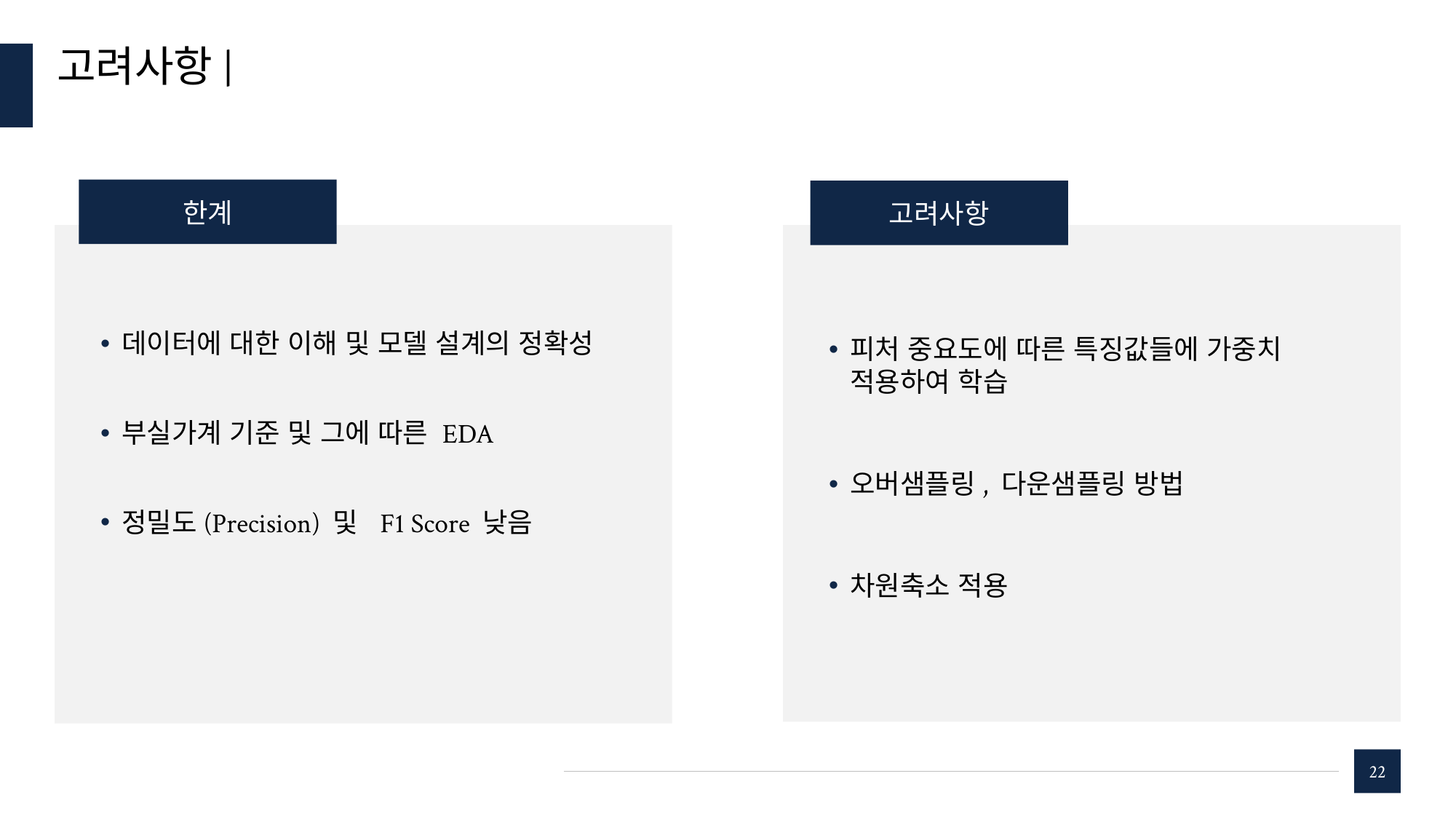

# 고려사항|

한계
고려사항

피처 중요도에 따른 특징값들에 가중치 적용하여 학습

오버샘플링, 다운샘플링 방법

차원축소 적용
데이터에 대한 이해 및 모델 설계의 정확성

부실가계 기준 및 그에 따른 EDA

정밀도(Precision) 및  F1 Score 낮음

22